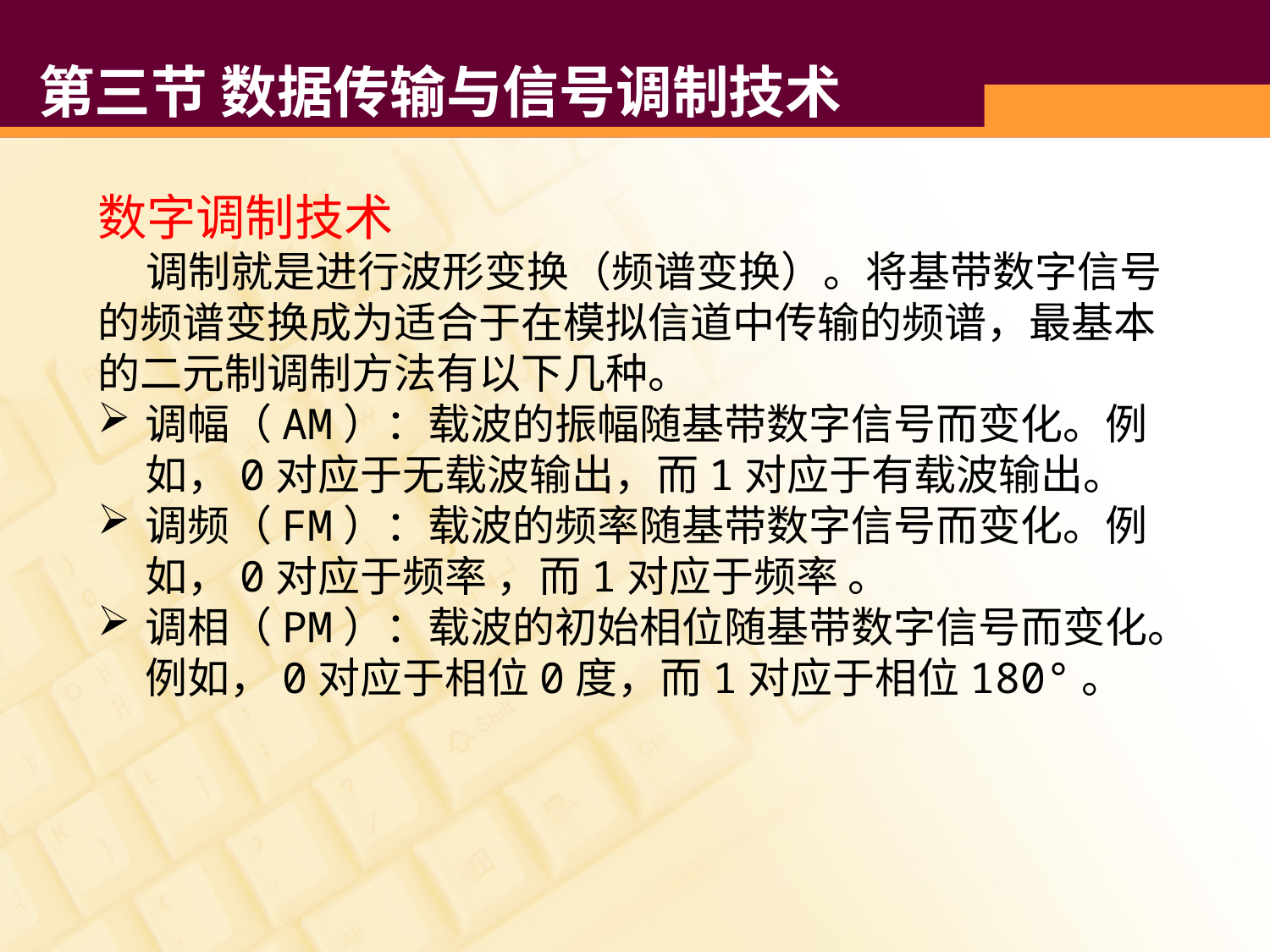

# 第三节 数据传输与信号调制技术
数字调制技术
    调制就是进行波形变换（频谱变换）。将基带数字信号的频谱变换成为适合于在模拟信道中传输的频谱，最基本的二元制调制方法有以下几种。
调幅（AM）：载波的振幅随基带数字信号而变化。例如，0对应于无载波输出，而1对应于有载波输出。
调频（FM）：载波的频率随基带数字信号而变化。例如，0对应于频率 ，而1对应于频率 。
调相（PM）：载波的初始相位随基带数字信号而变化。例如，0对应于相位0度，而1对应于相位180°。